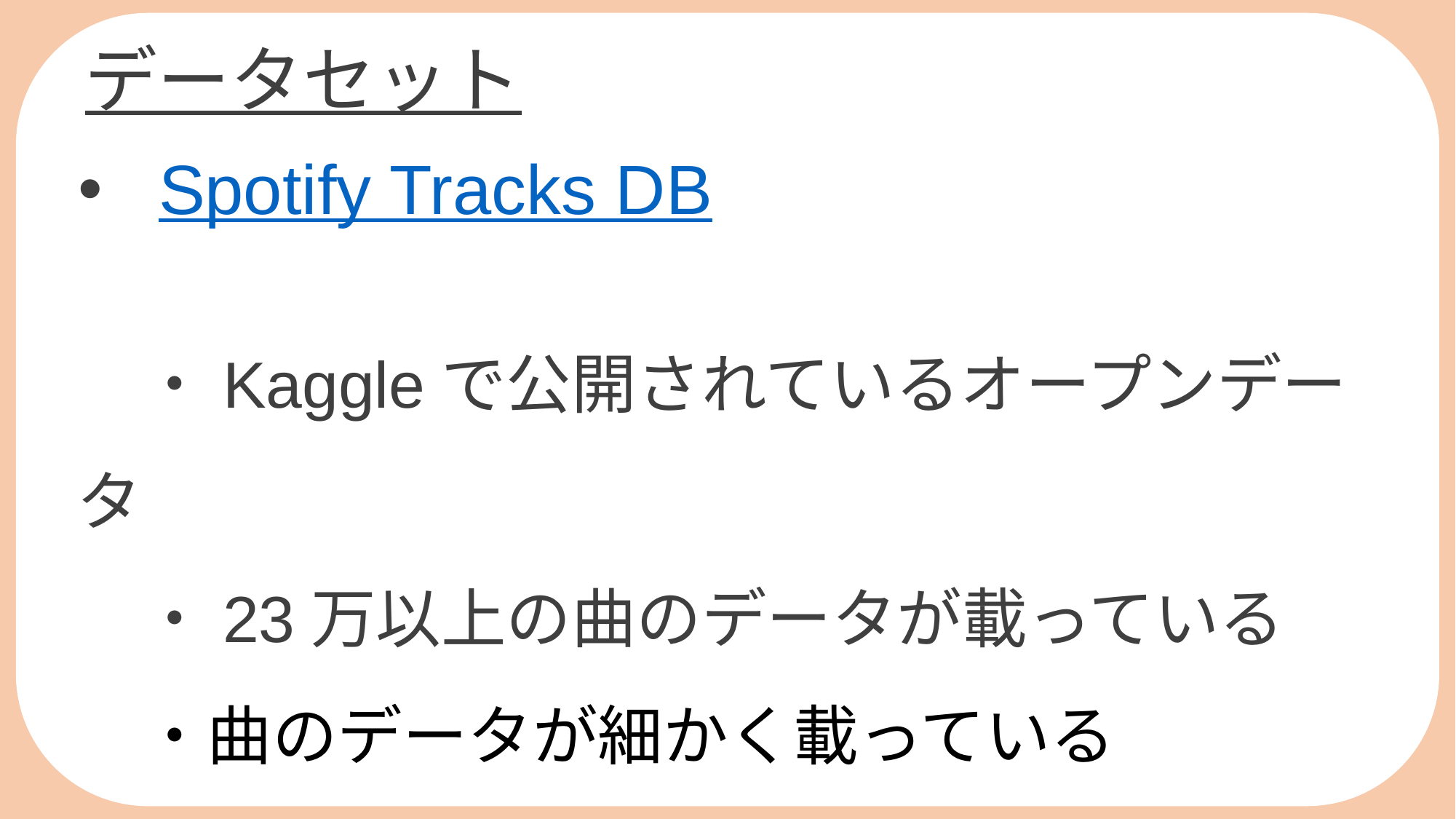

データセット
Spotify Tracks DB

　・Kaggleで公開されているオープンデータ
　・23万以上の曲のデータが載っている
　・曲のデータが細かく載っている
　・27種類の音楽ジャンル